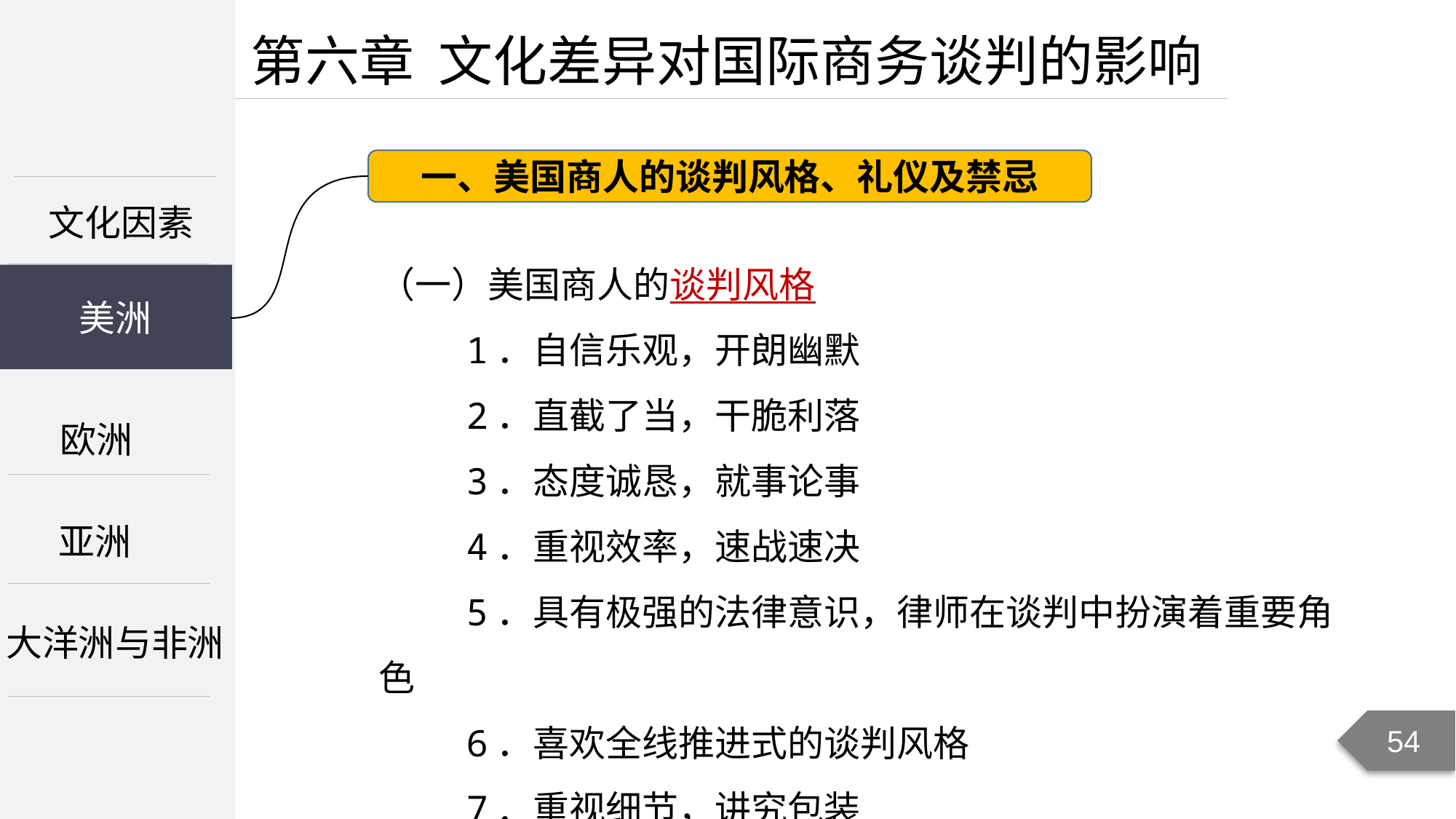

第六章  文化差异对国际商务谈判的影响
一、美国商人的谈判风格、礼仪及禁忌
文化因素
（一）美国商人的谈判风格
    1．自信乐观，开朗幽默
    2．直截了当，干脆利落
    3．态度诚恳，就事论事
    4．重视效率，速战速决
    5．具有极强的法律意识，律师在谈判中扮演着重要角色
    6．喜欢全线推进式的谈判风格
    7．重视细节，讲究包装
美洲
美洲
欧洲
亚洲
大洋洲与非洲
54